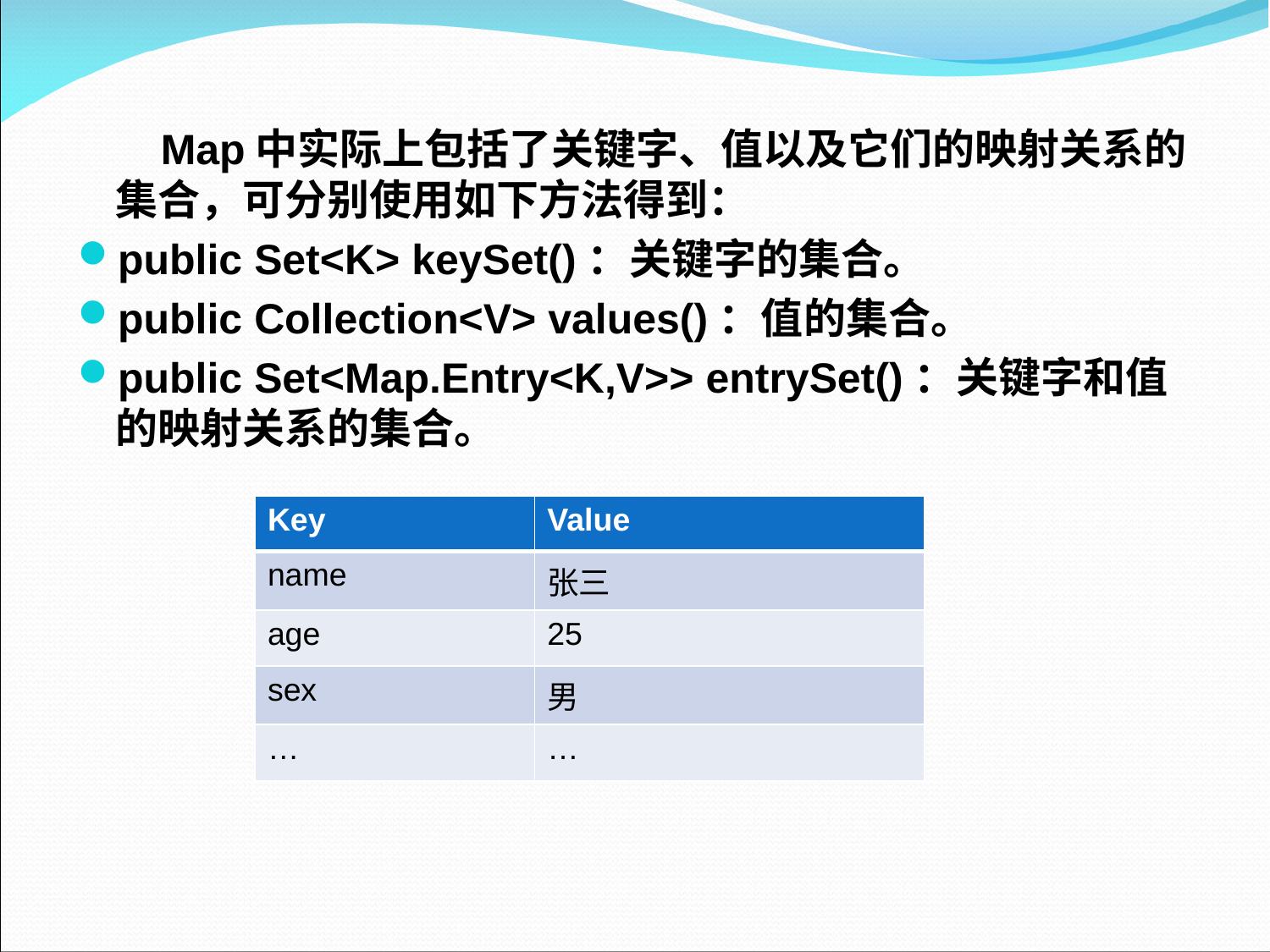

Map中实际上包括了关键字、值以及它们的映射关系的集合，可分别使用如下方法得到：
public Set<K> keySet()：关键字的集合。
public Collection<V> values()：值的集合。
public Set<Map.Entry<K,V>> entrySet()：关键字和值的映射关系的集合。
| Key | Value |
| --- | --- |
| name | 张三 |
| age | 25 |
| sex | 男 |
| … | … |